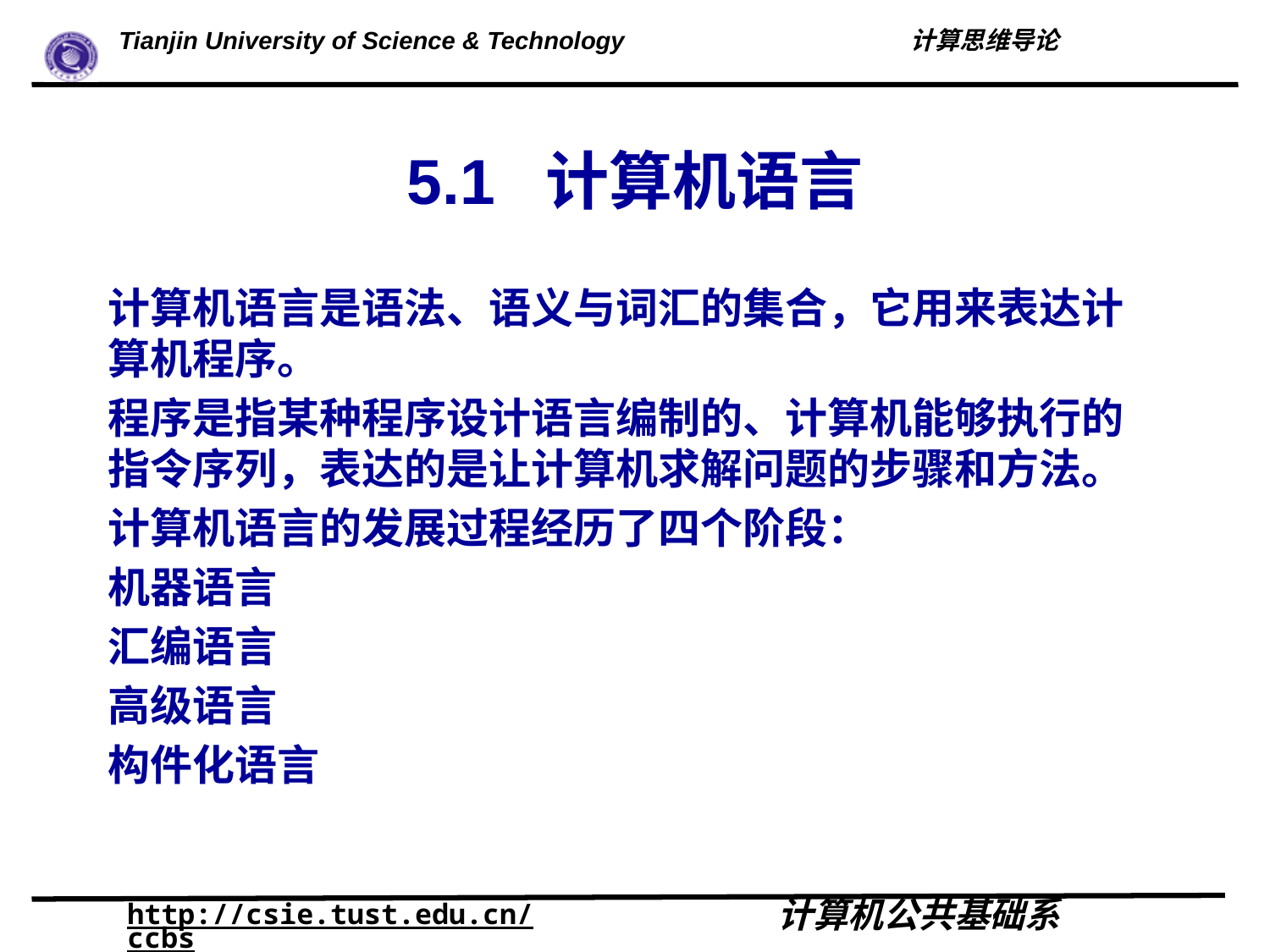

# 5.1  计算机语言
计算机语言是语法、语义与词汇的集合，它用来表达计算机程序。
程序是指某种程序设计语言编制的、计算机能够执行的指令序列，表达的是让计算机求解问题的步骤和方法。
计算机语言的发展过程经历了四个阶段：
机器语言
汇编语言
高级语言
构件化语言